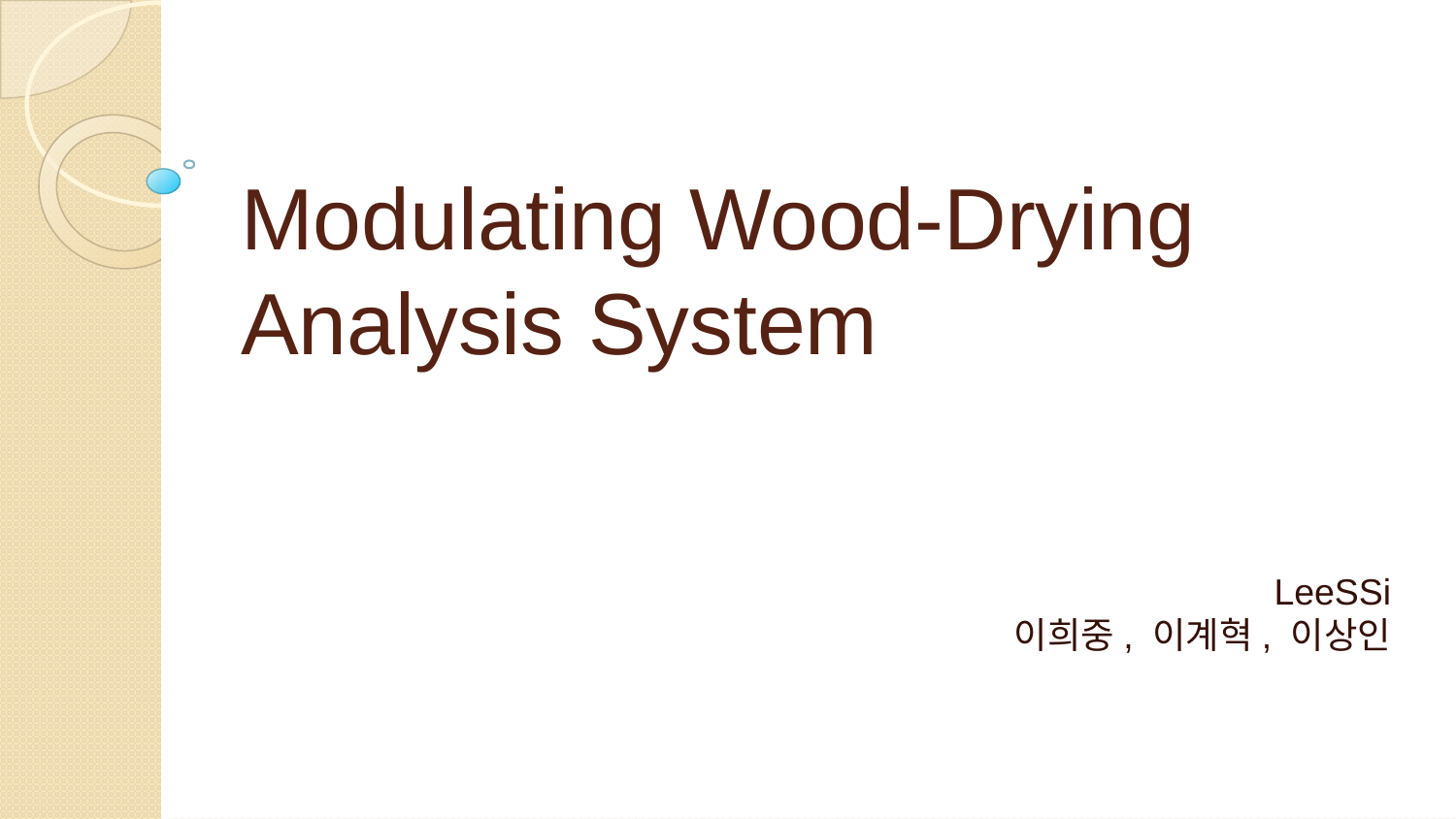

# Modulating Wood-Drying Analysis System

LeeSSi
이희중, 이계혁, 이상인